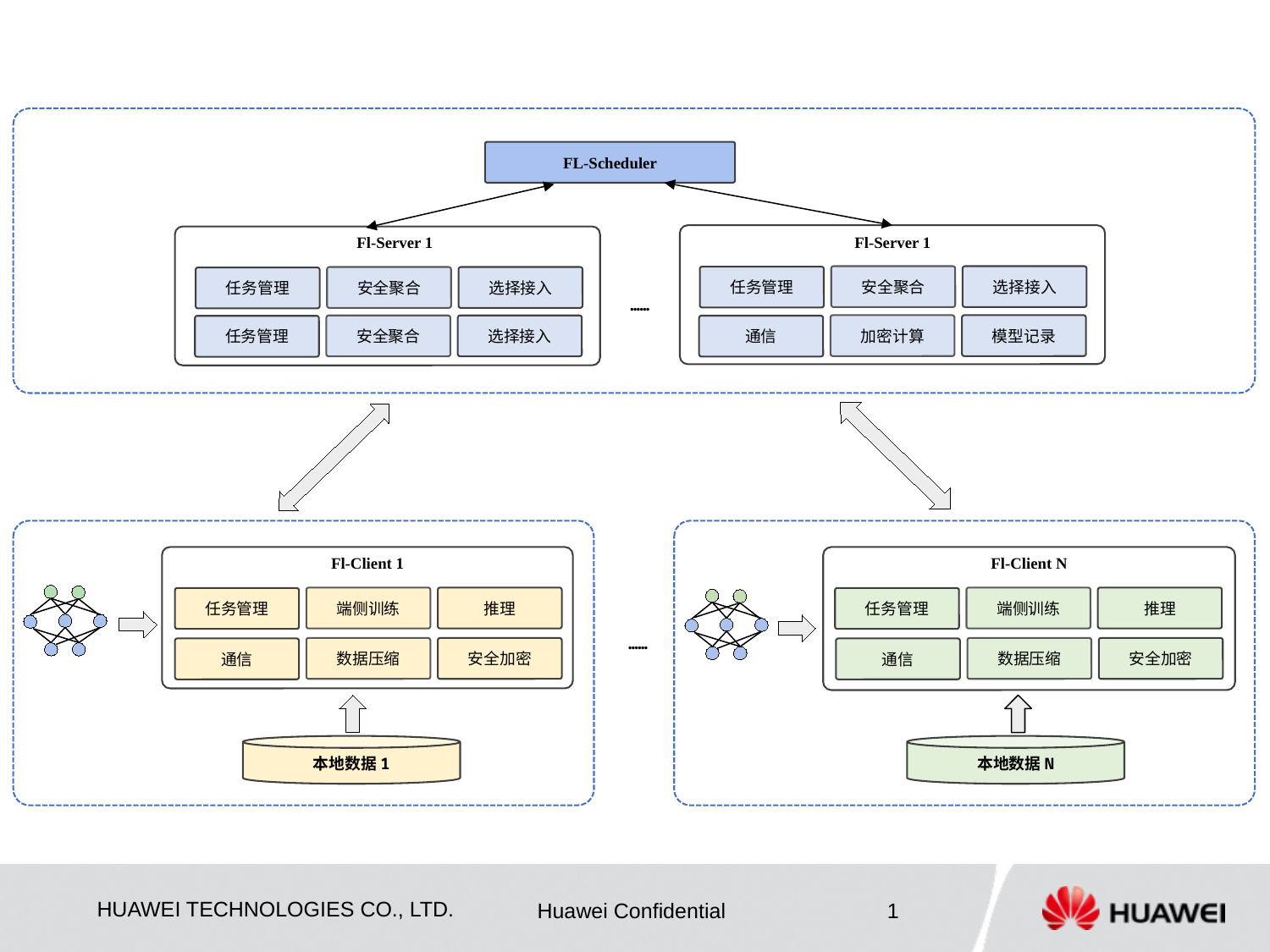

FL-Scheduler

Fl-Server 1
安全聚合
选择接入
任务管理
加密计算
模型记录
通信
Fl-Server 1

安全聚合
选择接入
任务管理
安全聚合
选择接入
任务管理
……

Fl-Client 1

端侧训练
推理
任务管理
数据压缩
安全加密
通信
Fl-Client N

端侧训练
推理
任务管理
数据压缩
安全加密
通信

……

本地数据1
本地数据N

仿真/软硬协同

ARM
DSP
GPU
IPU
…
芯片